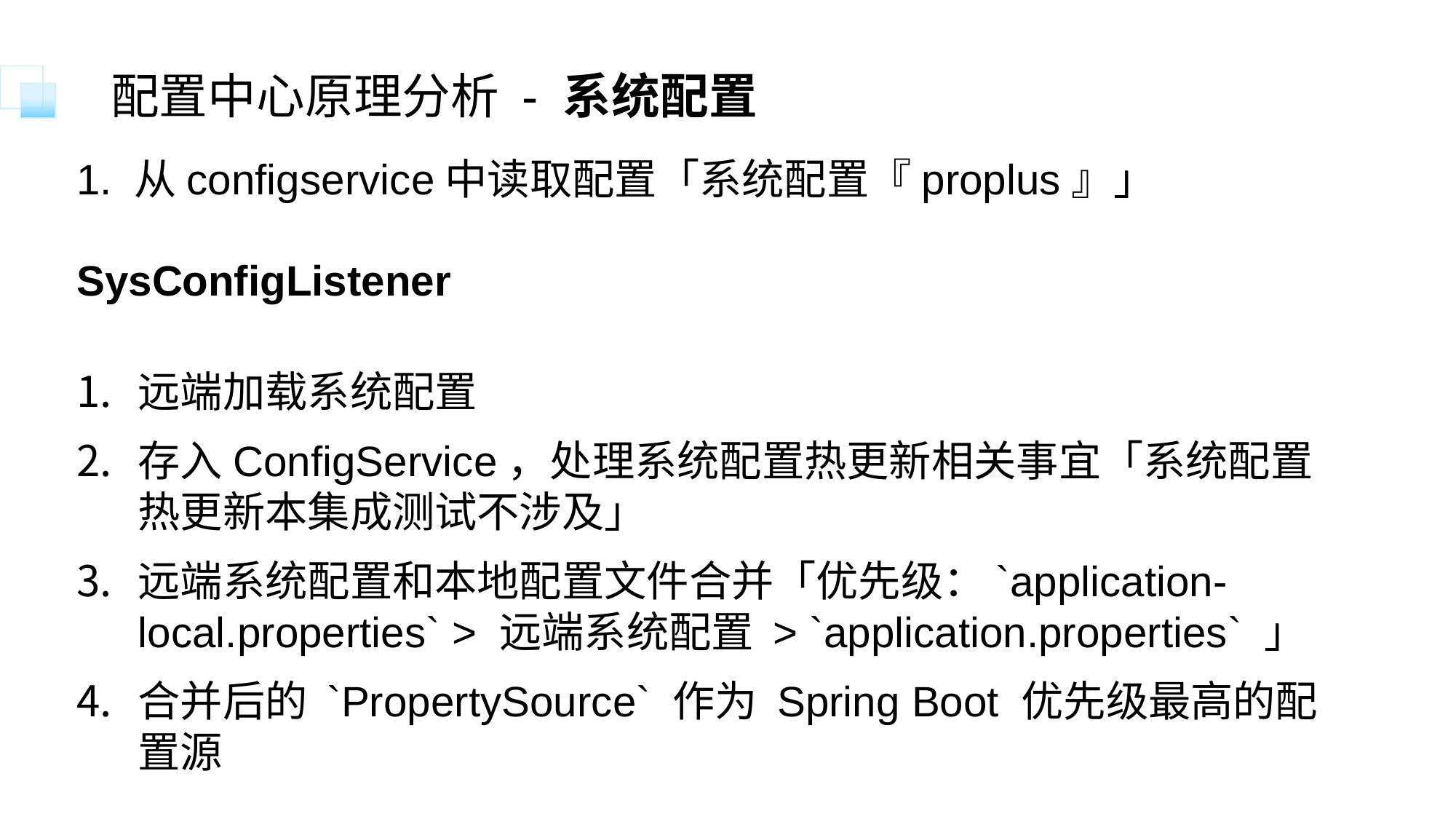

# 配置中心原理分析 - 系统配置
1. 从configservice中读取配置「系统配置『proplus』」

SysConfigListener

远端加载系统配置
存入ConfigService，处理系统配置热更新相关事宜「系统配置热更新本集成测试不涉及」
远端系统配置和本地配置文件合并「优先级：`application-local.properties` > 远端系统配置 > `application.properties` 」
合并后的 `PropertySource` 作为 Spring Boot 优先级最高的配置源